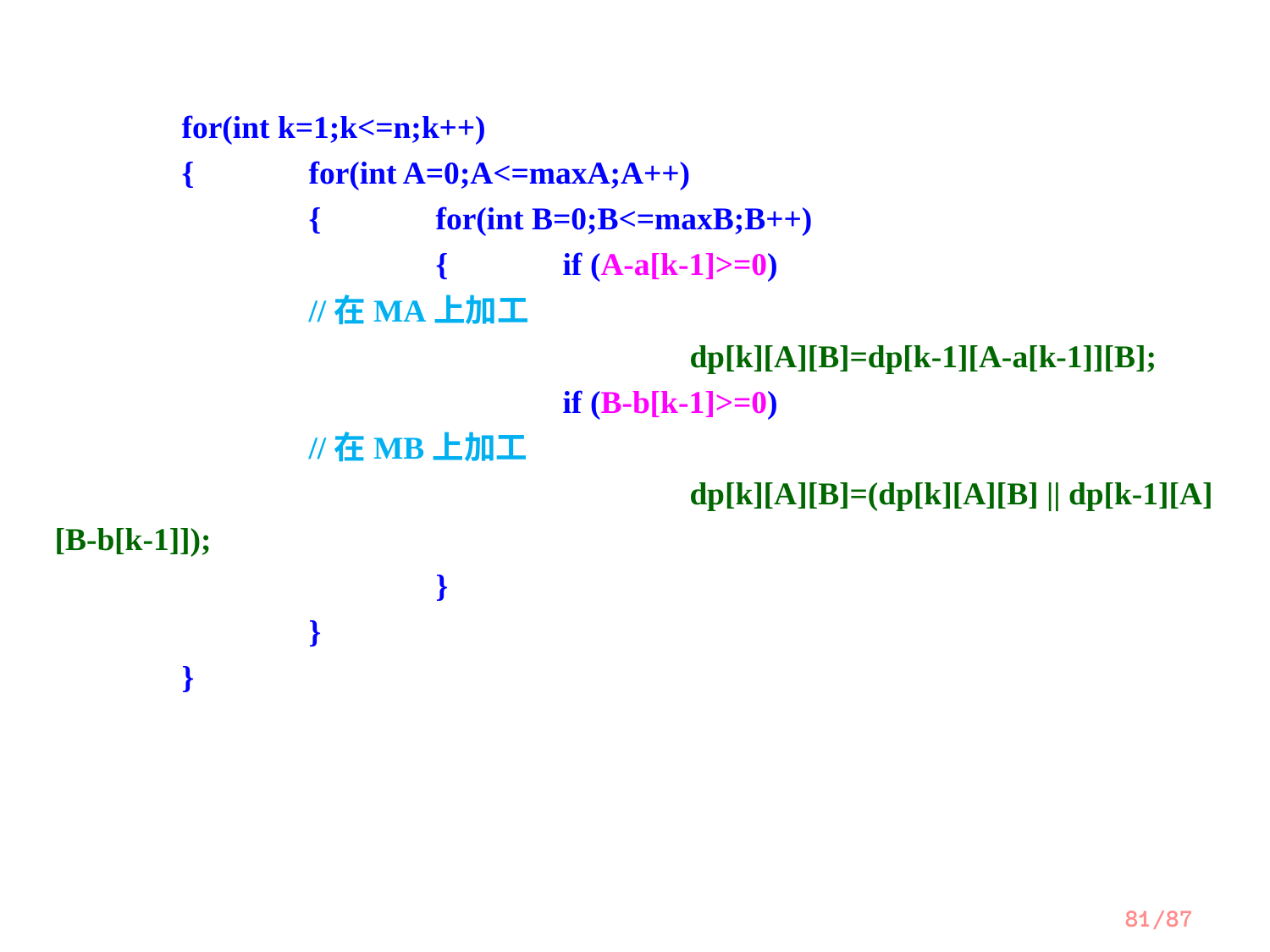

for(int k=1;k<=n;k++)
	{	for(int A=0;A<=maxA;A++)
		{	for(int B=0;B<=maxB;B++)
			{	if (A-a[k-1]>=0)						//在MA上加工
					dp[k][A][B]=dp[k-1][A-a[k-1]][B];
				if (B-b[k-1]>=0)						//在MB上加工
					dp[k][A][B]=(dp[k][A][B] || dp[k-1][A][B-b[k-1]]);
			}
		}
	}
81/87